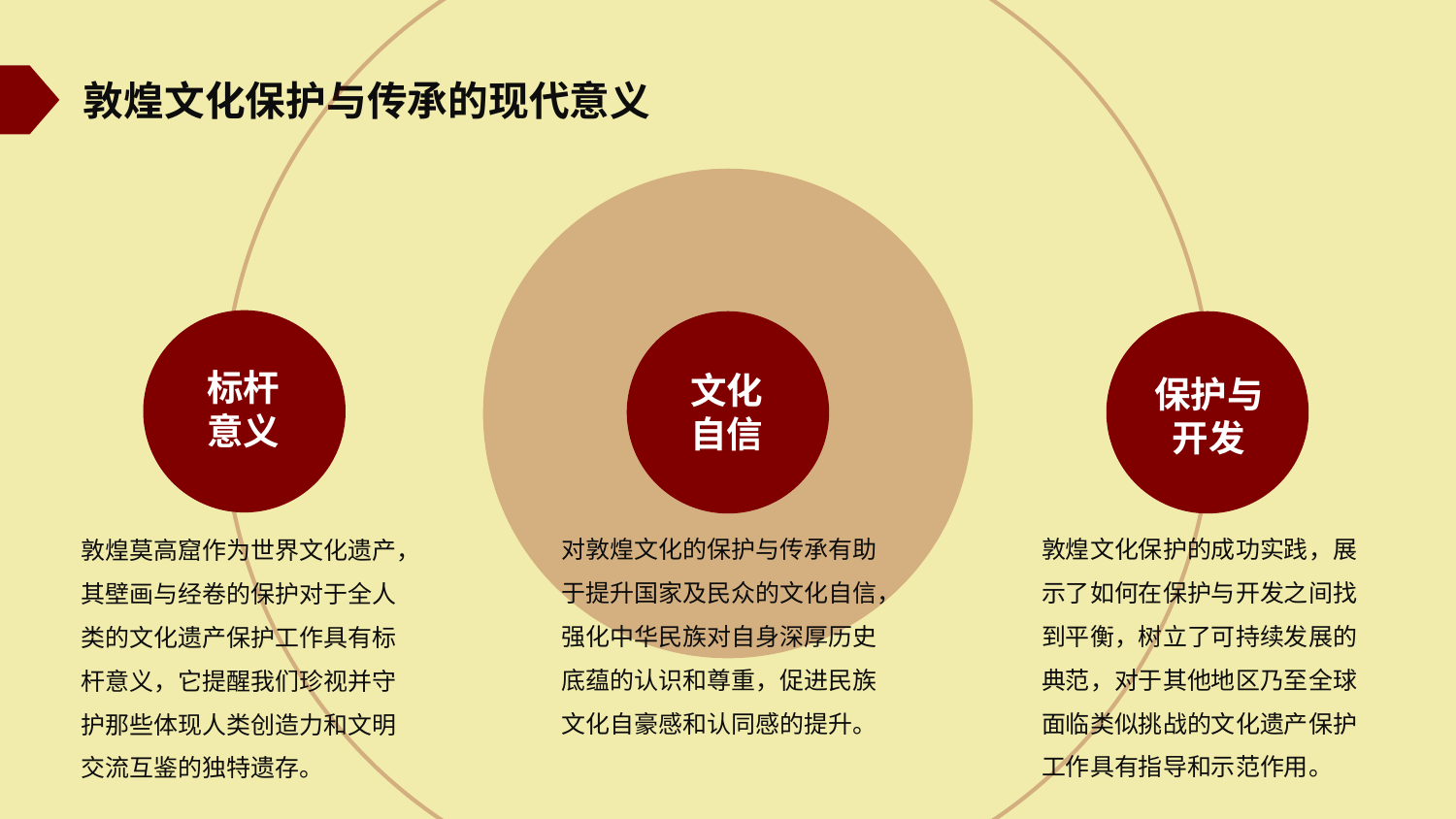

敦煌文化保护与传承的现代意义

标杆意义
文化自信
保护与开发
对敦煌文化的保护与传承有助于提升国家及民众的文化自信，强化中华民族对自身深厚历史底蕴的认识和尊重，促进民族文化自豪感和认同感的提升。
敦煌文化保护的成功实践，展示了如何在保护与开发之间找到平衡，树立了可持续发展的典范，对于其他地区乃至全球面临类似挑战的文化遗产保护工作具有指导和示范作用。
敦煌莫高窟作为世界文化遗产，其壁画与经卷的保护对于全人类的文化遗产保护工作具有标杆意义，它提醒我们珍视并守护那些体现人类创造力和文明交流互鉴的独特遗存。